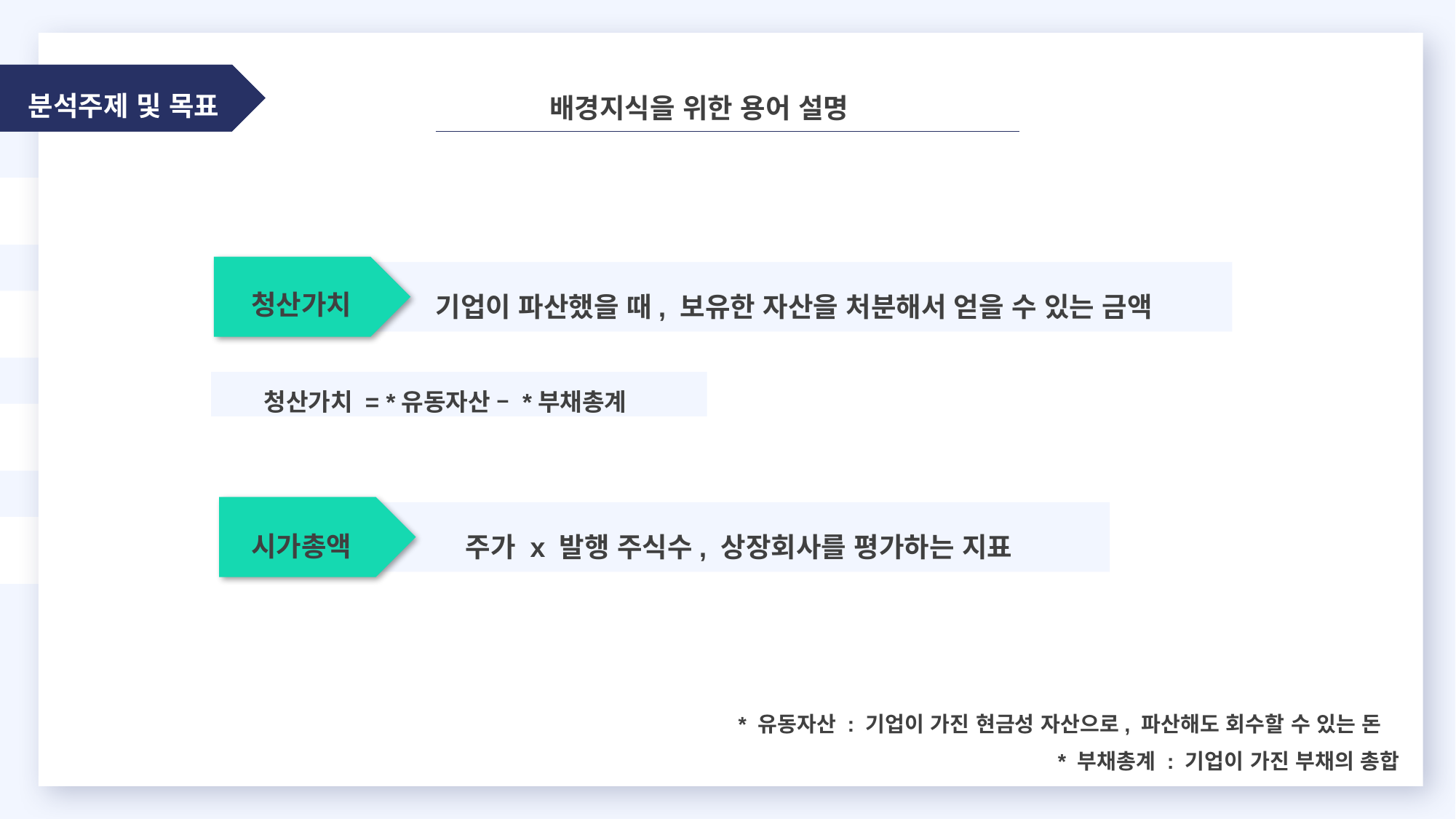

분석주제 및 목표
배경지식을 위한 용어 설명

청산가치

기업이 파산했을 때, 보유한 자산을 처분해서 얻을 수 있는 금액
청산가치 = *유동자산 – *부채총계

시가총액

 주가 x 발행 주식수, 상장회사를 평가하는 지표
* 유동자산 : 기업이 가진 현금성 자산으로, 파산해도 회수할 수 있는 돈
* 부채총계 : 기업이 가진 부채의 총합